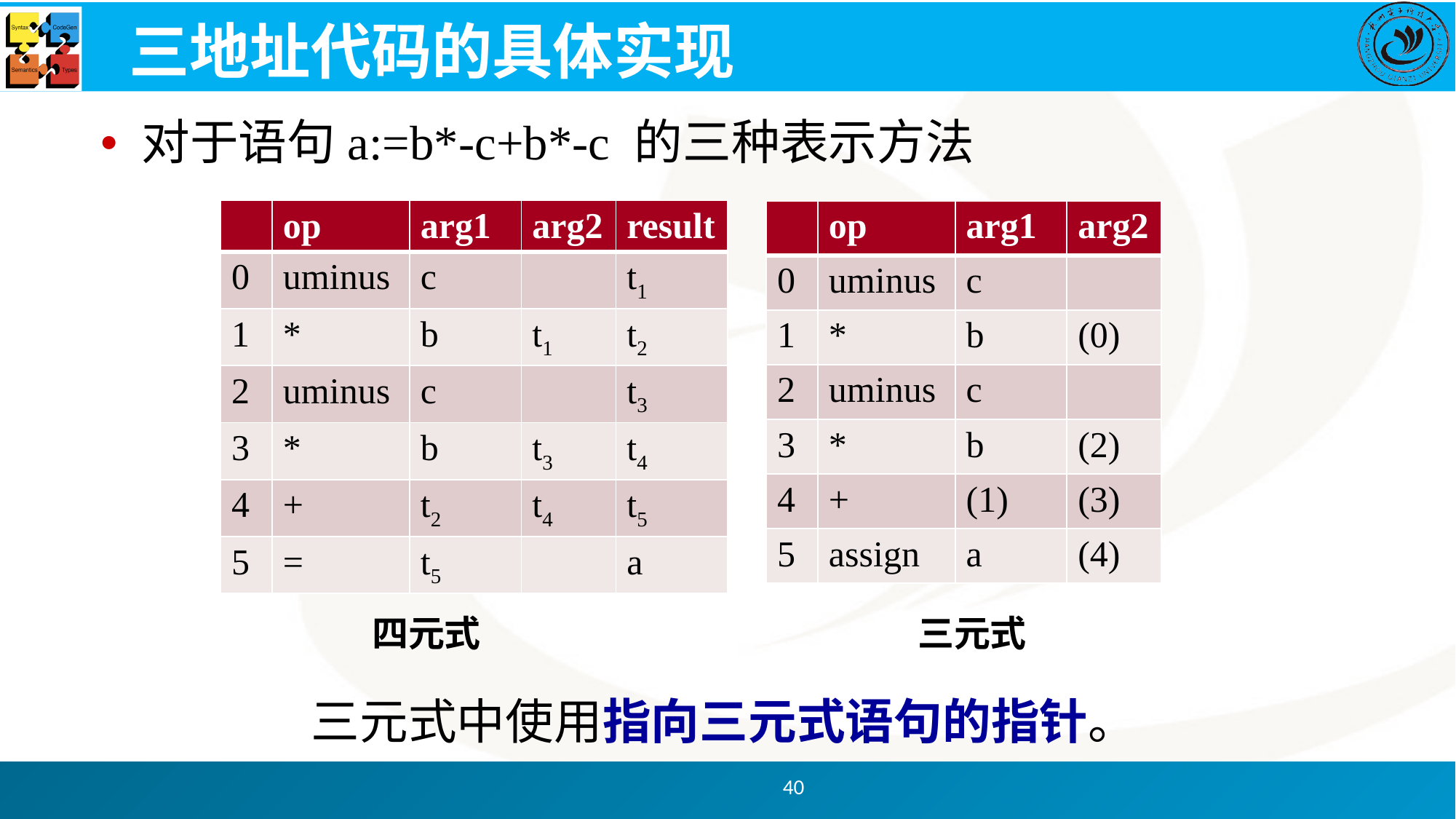

# 三地址代码的具体实现
对于语句a:=b*-c+b*-c 的三种表示方法
|  | op | arg1 | arg2 | result |
| --- | --- | --- | --- | --- |
| 0 | uminus | c |  | t1 |
| 1 | \* | b | t1 | t2 |
| 2 | uminus | c |  | t3 |
| 3 | \* | b | t3 | t4 |
| 4 | + | t2 | t4 | t5 |
| 5 | = | t5 |  | a |
|  | op | arg1 | arg2 |
| --- | --- | --- | --- |
| 0 | uminus | c |  |
| 1 | \* | b | (0) |
| 2 | uminus | c |  |
| 3 | \* | b | (2) |
| 4 | + | (1) | (3) |
| 5 | assign | a | (4) |
四元式
三元式
三元式中使用指向三元式语句的指针。
40